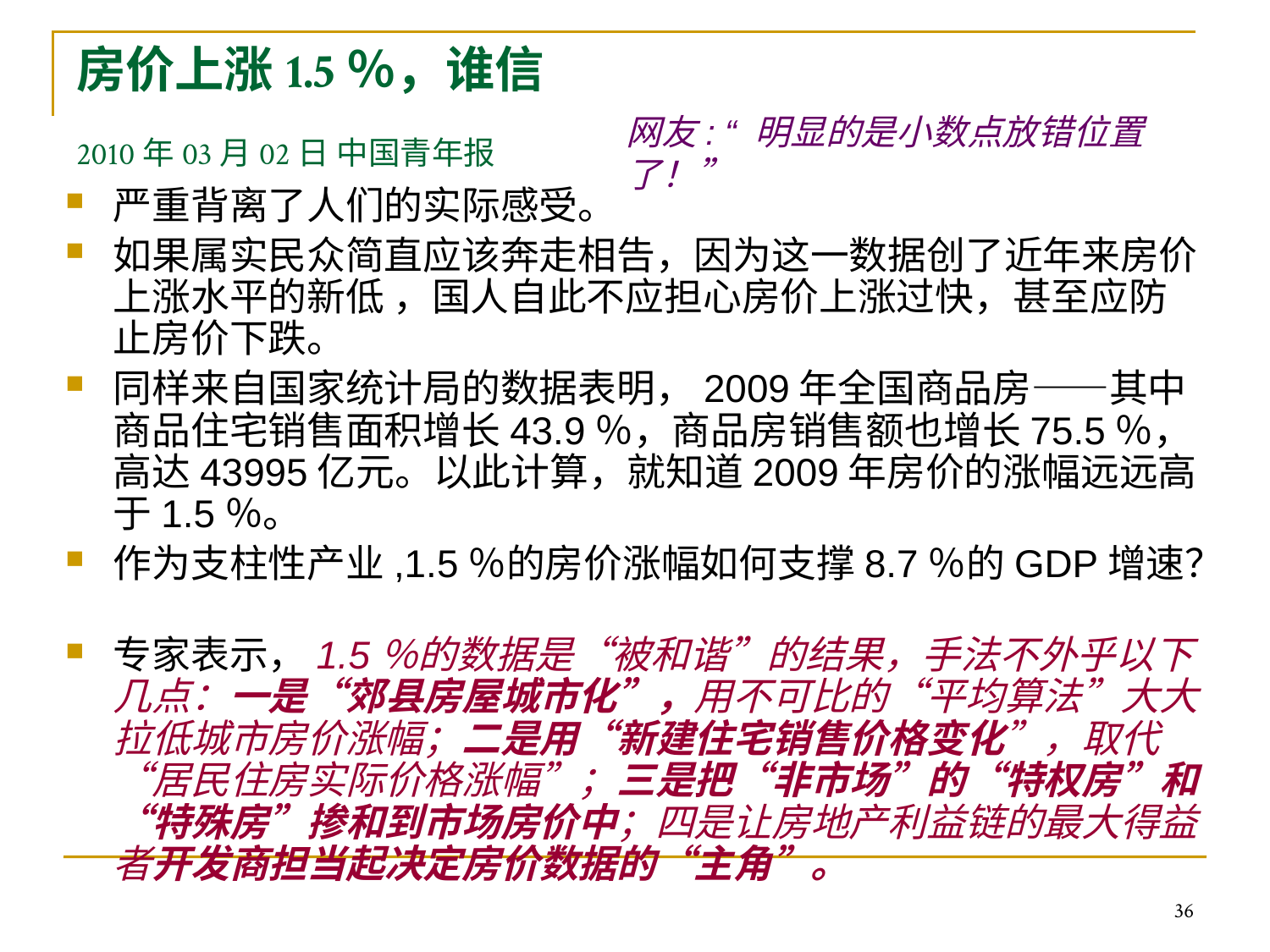

# 房价上涨1.5％，谁信 2010年03月02日 中国青年报
网友: “ 明显的是小数点放错位置了！”
严重背离了人们的实际感受。
如果属实民众简直应该奔走相告，因为这一数据创了近年来房价上涨水平的新低 ，国人自此不应担心房价上涨过快，甚至应防止房价下跌。
同样来自国家统计局的数据表明，2009年全国商品房——其中商品住宅销售面积增长43.9％，商品房销售额也增长75.5％，高达43995亿元。以此计算，就知道2009年房价的涨幅远远高于1.5％。
作为支柱性产业,1.5％的房价涨幅如何支撑8.7％的GDP增速？
专家表示，1.5％的数据是“被和谐”的结果，手法不外乎以下几点：一是“郊县房屋城市化”，用不可比的“平均算法”大大拉低城市房价涨幅；二是用“新建住宅销售价格变化”，取代“居民住房实际价格涨幅”；三是把“非市场”的“特权房”和“特殊房”掺和到市场房价中；四是让房地产利益链的最大得益者开发商担当起决定房价数据的“主角”。
|  |
| --- |
36